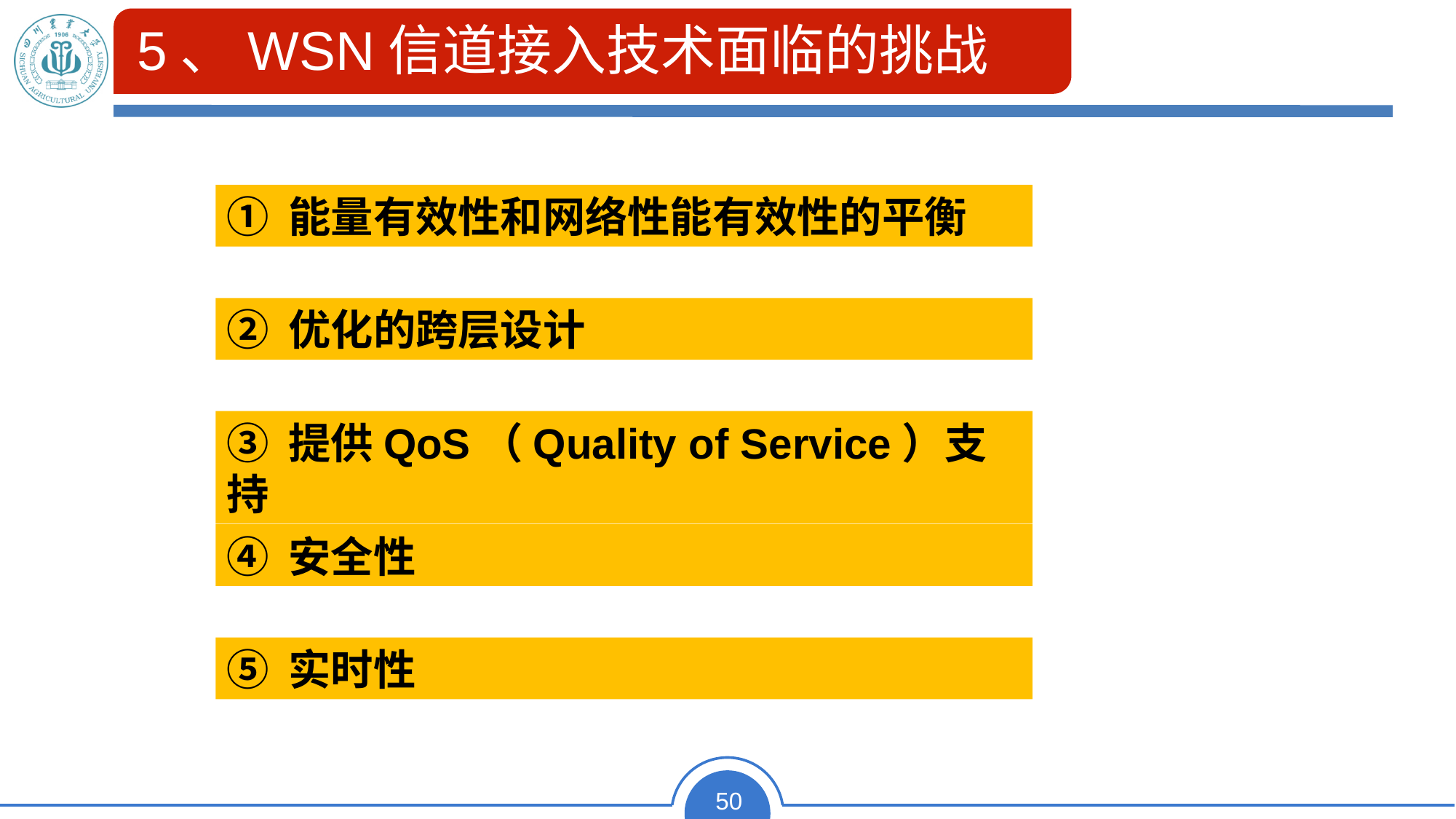

# 5、WSN信道接入技术面临的挑战
① 能量有效性和网络性能有效性的平衡
② 优化的跨层设计
③ 提供QoS（Quality of Service）支持
④ 安全性
⑤ 实时性